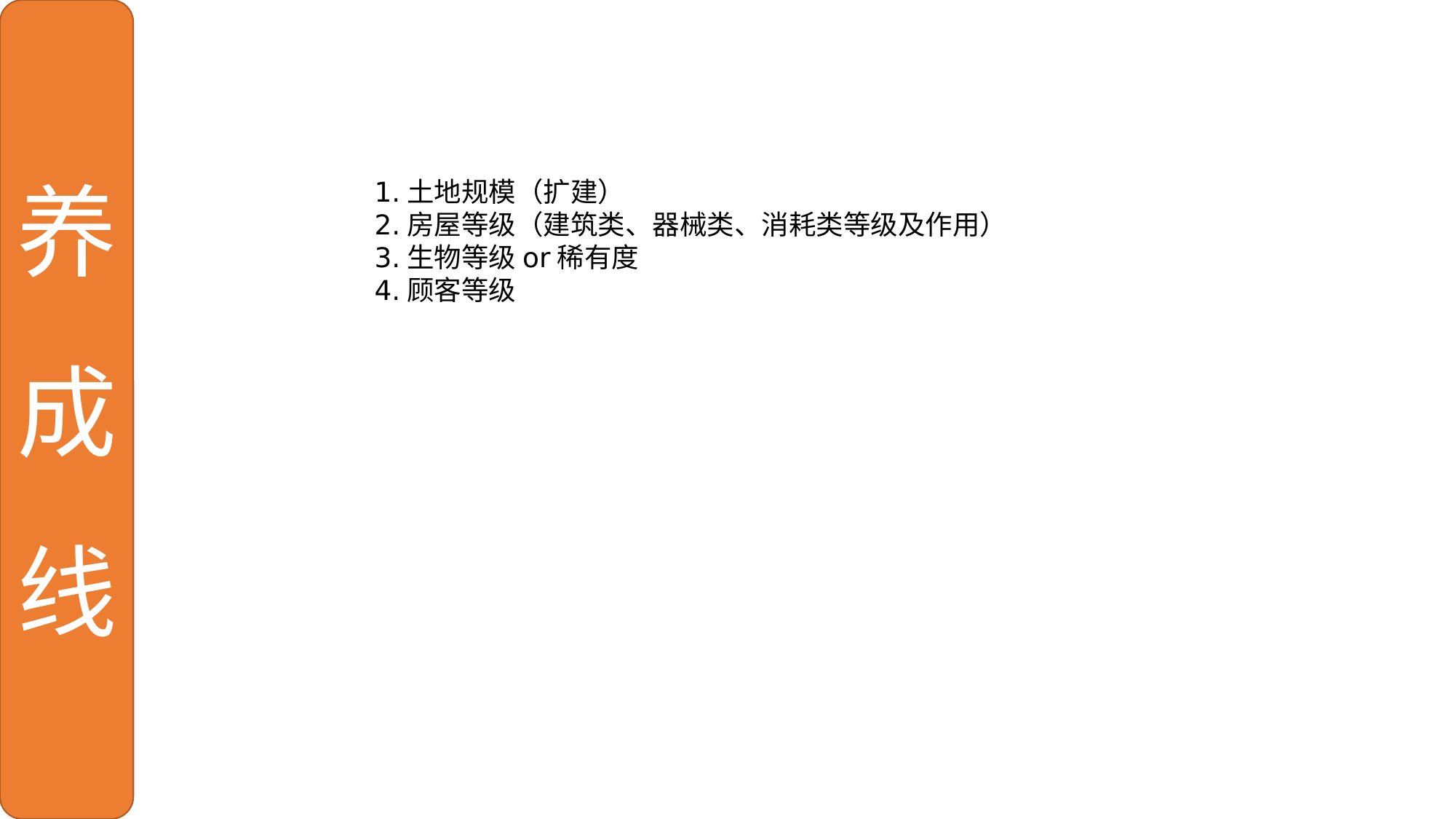

养成线

1.土地规模（扩建）
2.房屋等级（建筑类、器械类、消耗类等级及作用）
3.生物等级or稀有度
4.顾客等级